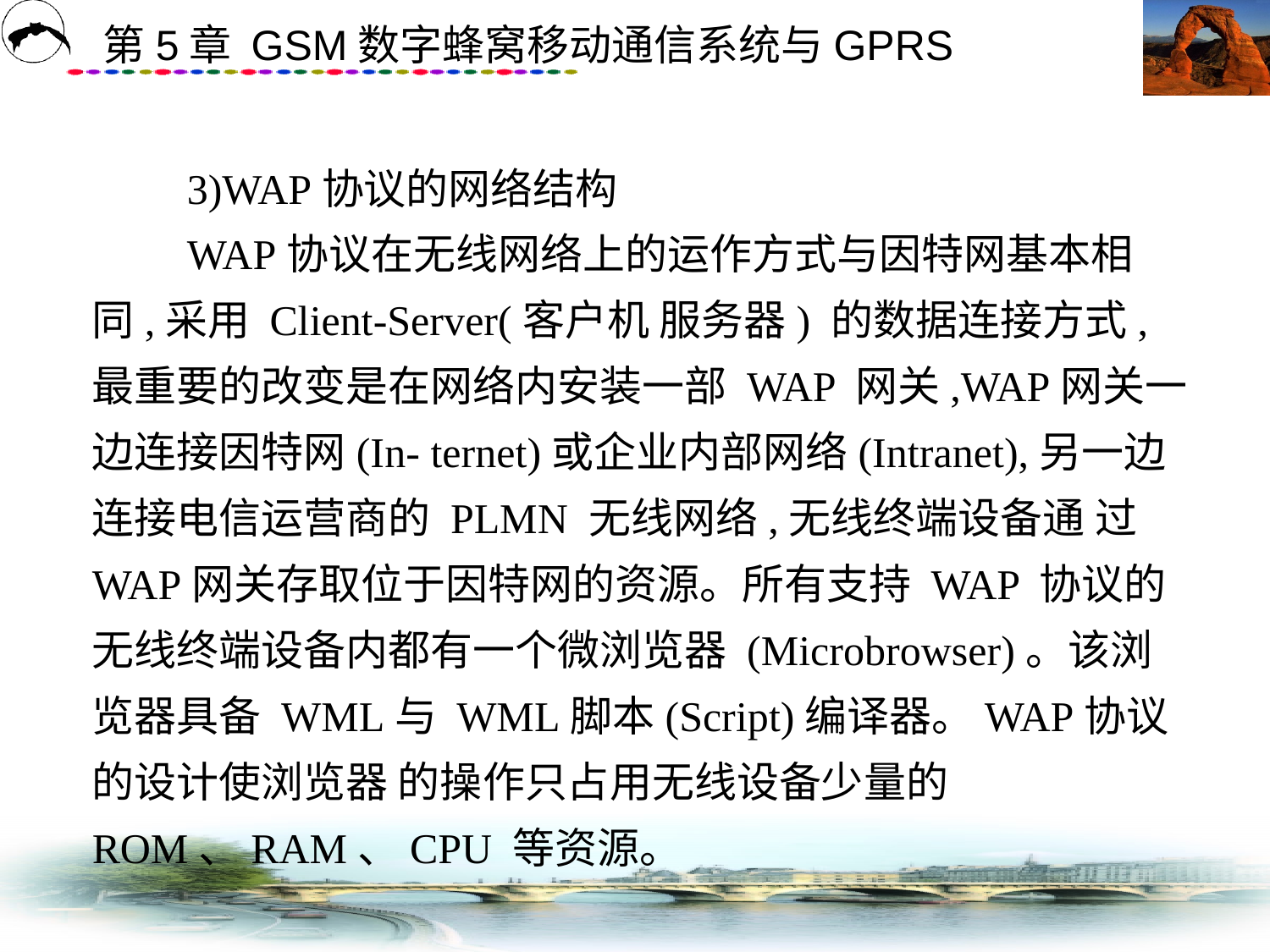

# 3)WAP协议的网络结构 　　WAP协议在无线网络上的运作方式与因特网基本相同,采用 Client-Server(客户机 服务器) 的数据连接方式,最重要的改变是在网络内安装一部 WAP 网关,WAP网关一边连接因特网(In- ternet)或企业内部网络(Intranet),另一边连接电信运营商的 PLMN 无线网络,无线终端设备通 过 WAP网关存取位于因特网的资源。所有支持 WAP 协议的无线终端设备内都有一个微浏览器 (Microbrowser)。该浏览器具备 WML与 WML脚本(Script)编译器。WAP协议的设计使浏览器 的操作只占用无线设备少量的 ROM、RAM、CPU 等资源。